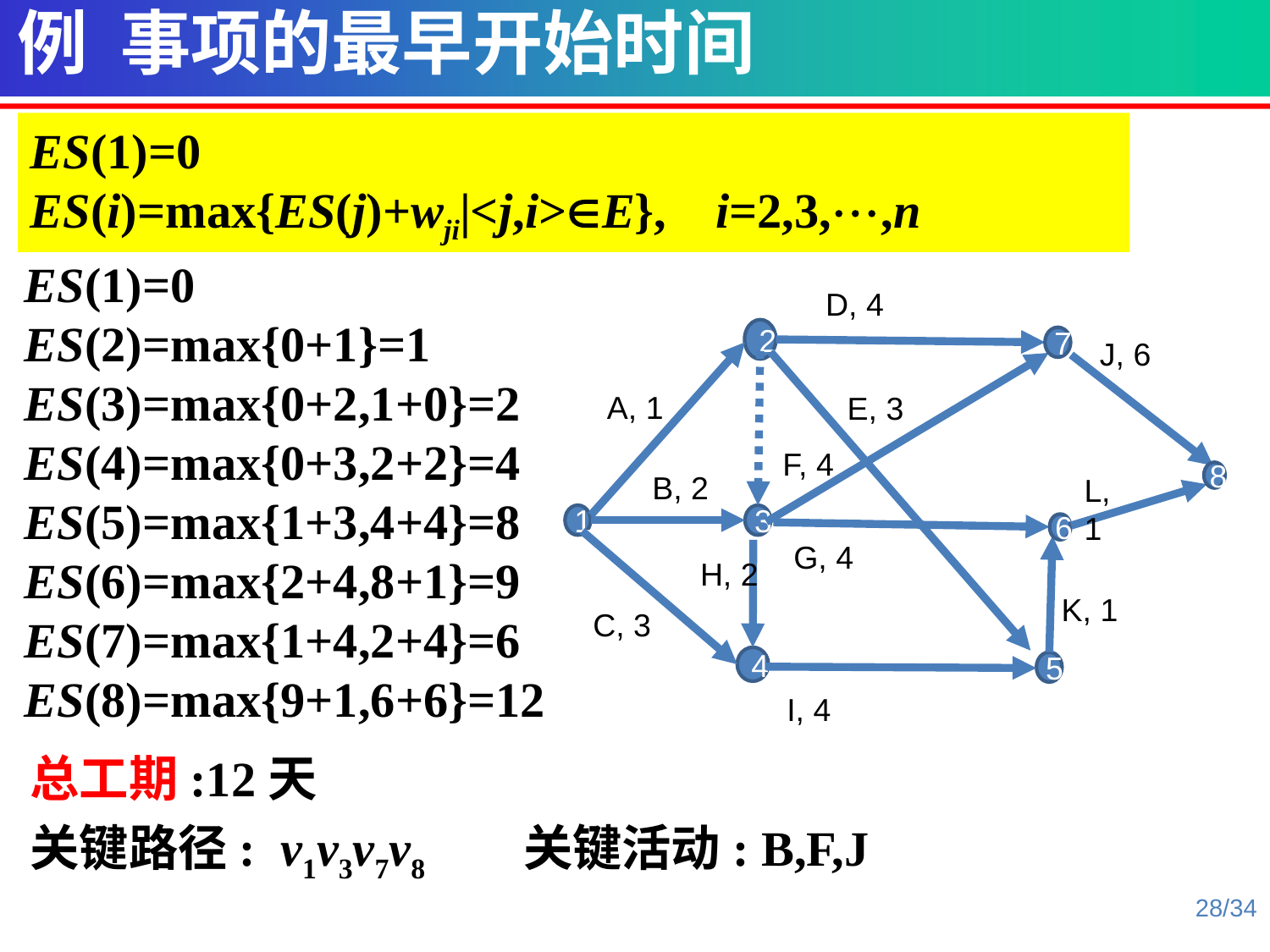

例  事项的最早开始时间
ES(1)=0
ES(i)=max{ES(j)+wji|<j,i>∈E},    i=2,3,…,n
     ES(1)=0
     ES(2)=max{0+1}=1
     ES(3)=max{0+2,1+0}=2
     ES(4)=max{0+3,2+2}=4
     ES(5)=max{1+3,4+4}=8
     ES(6)=max{2+4,8+1}=9
     ES(7)=max{1+4,2+4}=6
     ES(8)=max{9+1,6+6}=12
D, 4
2
7
J, 6
A, 1
E, 3
F, 4
B, 2
8
L, 1
1
3
6
G, 4
H, 2
K, 1
C, 3
4
5
I, 4
总工期:12天
关键路径:  v1v3v7v8            关键活动: B,F,J
28/34